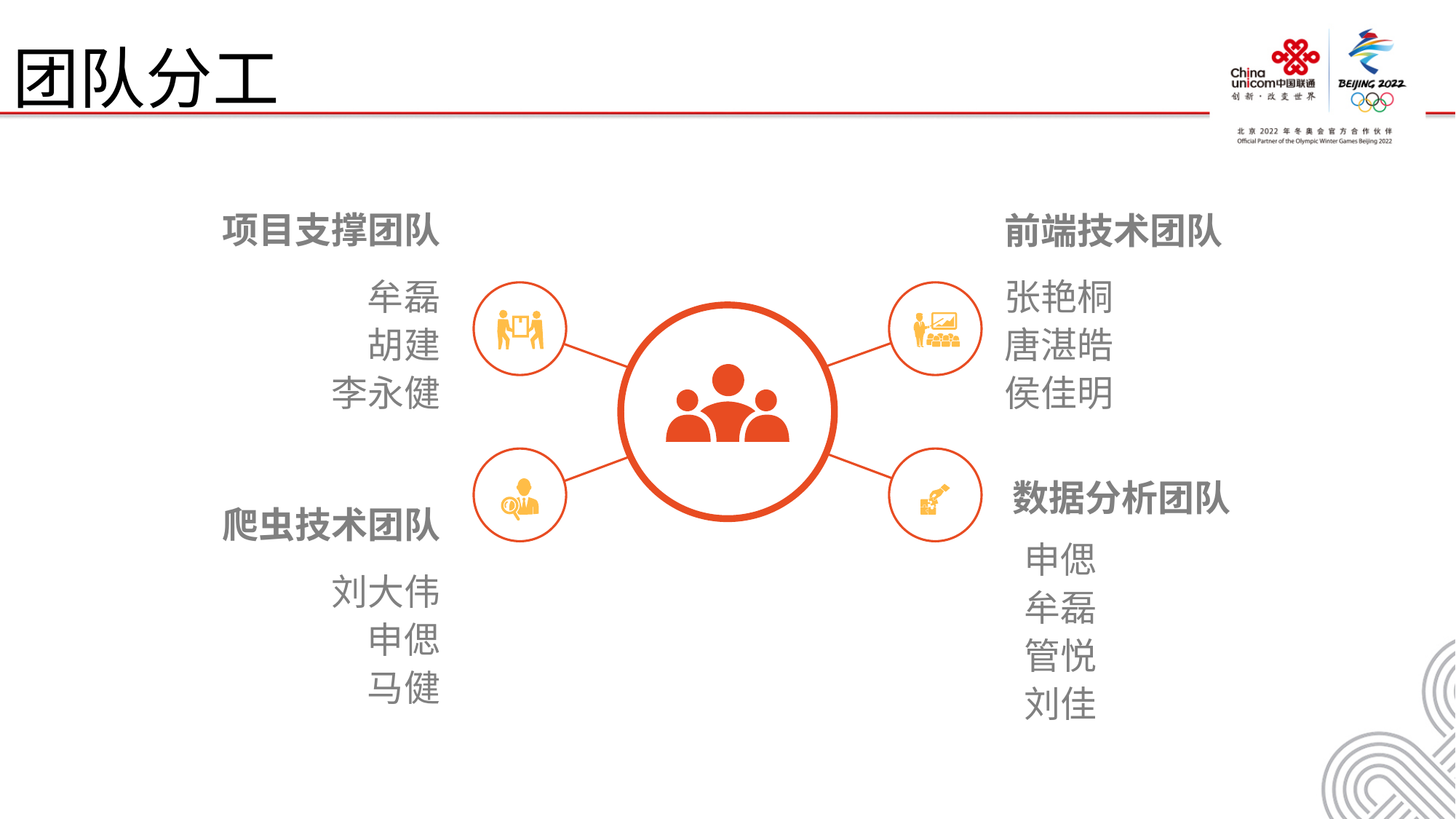

# 团队分工
项目支撑团队
前端技术团队
牟磊
胡建
李永健
张艳桐
唐湛皓
侯佳明

数据分析团队

爬虫技术团队

申偲
牟磊
管悦
刘佳

刘大伟
申偲
马健